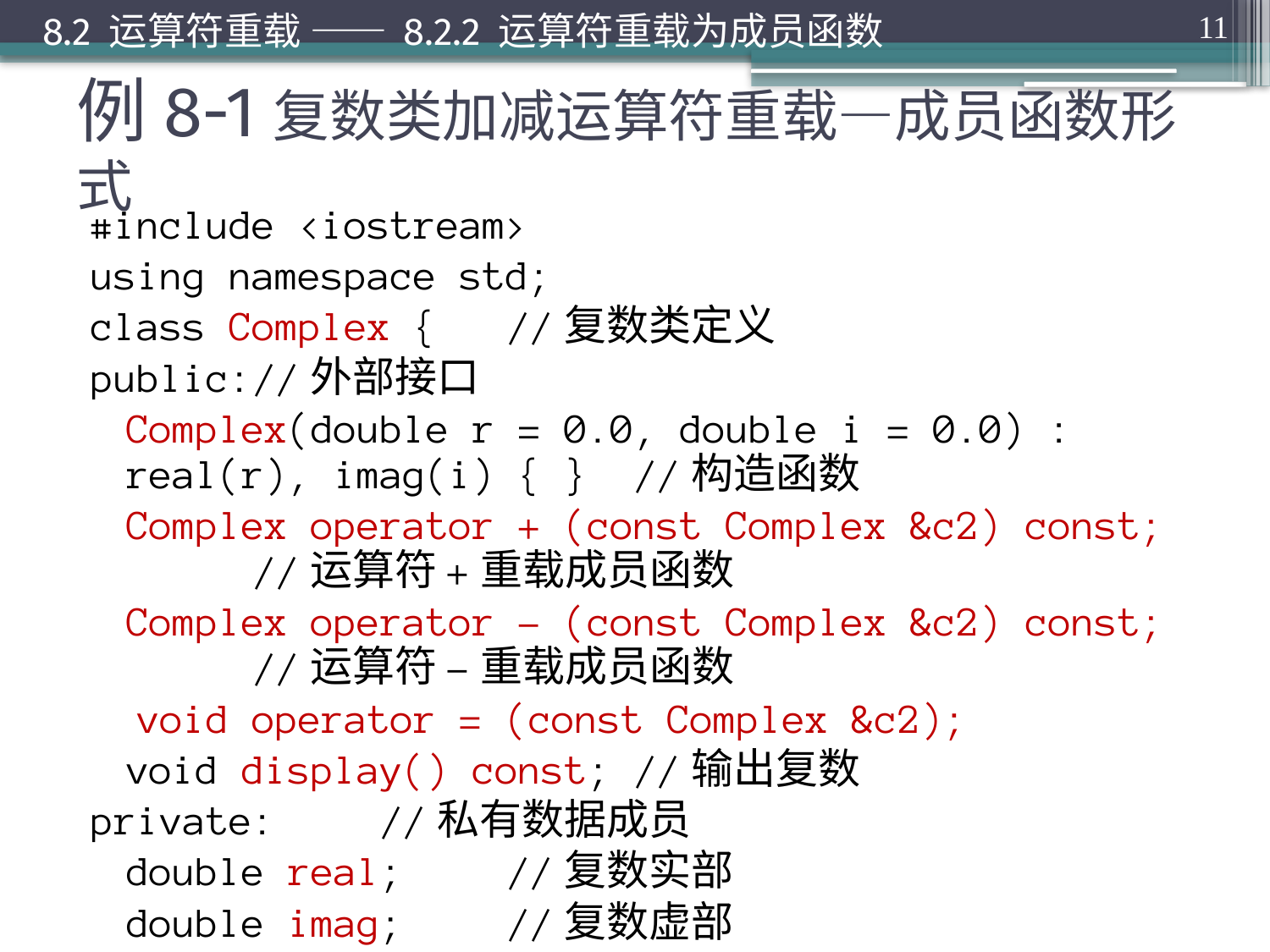

8.2 运算符重载 —— 8.2.2 运算符重载为成员函数
11
# 例8-1复数类加减运算符重载—成员函数形式
#include <iostream>
using namespace std;
class Complex {	//复数类定义
public:	//外部接口
	Complex(double r = 0.0, double i = 0.0) : 	real(r), imag(i) { }	//构造函数
	Complex operator + (const Complex &c2) const;	//运算符+重载成员函数
	Complex operator - (const Complex &c2) const;	//运算符-重载成员函数
  void operator = (const Complex &c2);
	void display() const;	//输出复数
private:	//私有数据成员
	double real;	//复数实部
	double imag;	//复数虚部
};